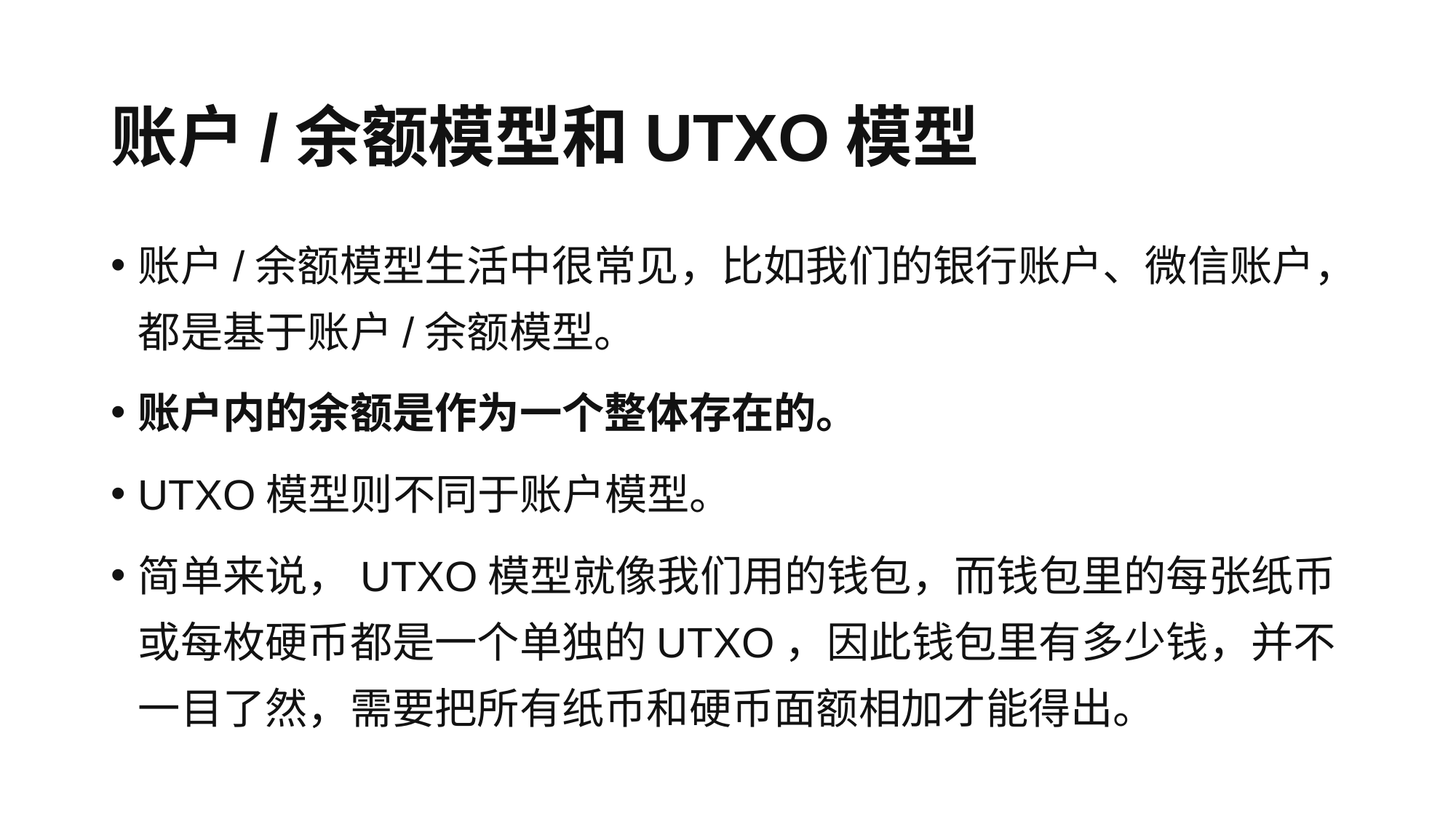

# 账户/余额模型和UTXO模型
账户/余额模型生活中很常见，比如我们的银行账户、微信账户，都是基于账户/余额模型。
账户内的余额是作为一个整体存在的。
UTXO模型则不同于账户模型。
简单来说，UTXO模型就像我们用的钱包，而钱包里的每张纸币或每枚硬币都是一个单独的UTXO，因此钱包里有多少钱，并不一目了然，需要把所有纸币和硬币面额相加才能得出。